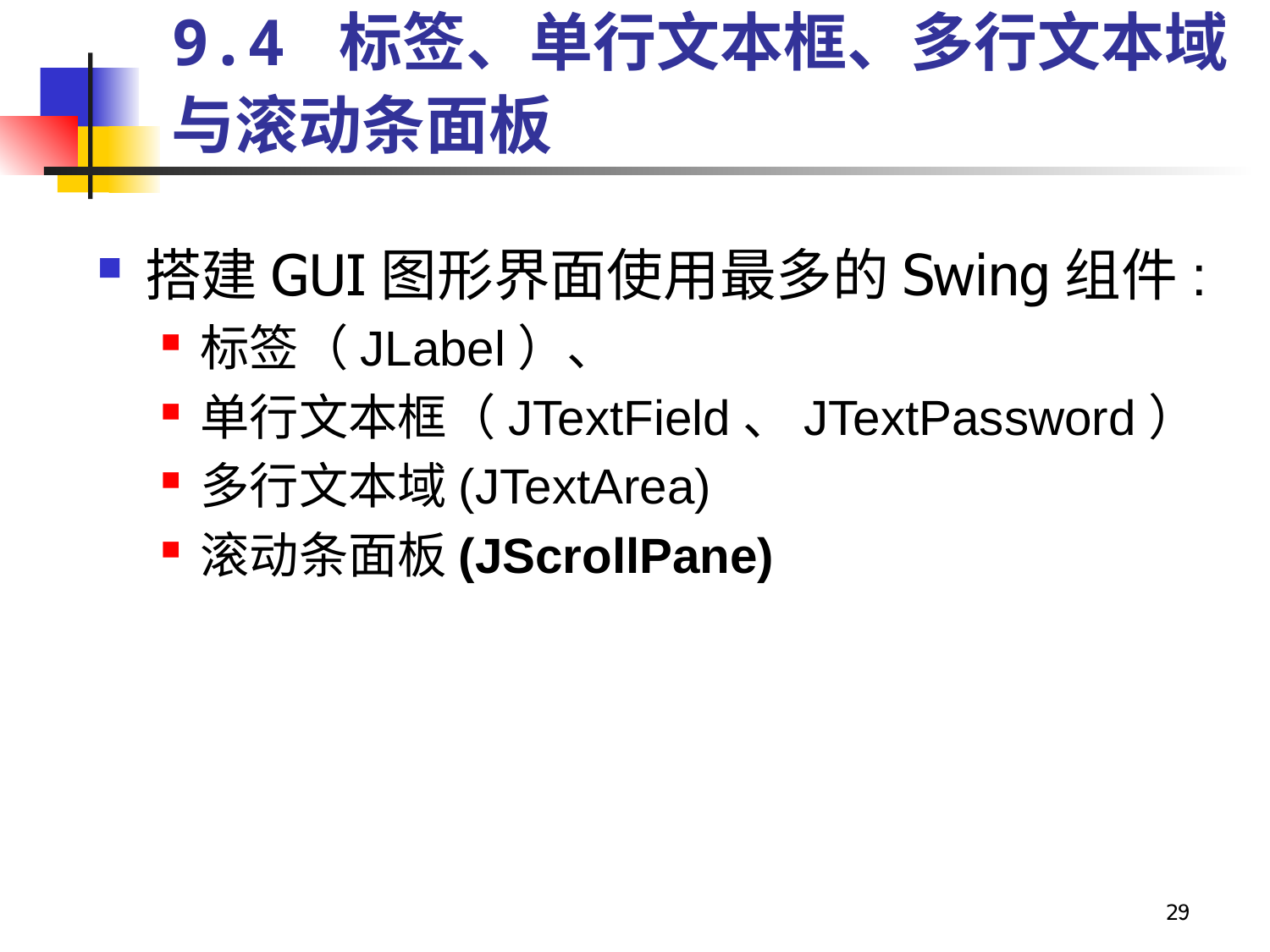

# 9.4 标签、单行文本框、多行文本域 与滚动条面板
搭建GUI图形界面使用最多的Swing组件:
标签（JLabel）、
单行文本框（JTextField、JTextPassword）
多行文本域(JTextArea)
滚动条面板(JScrollPane)